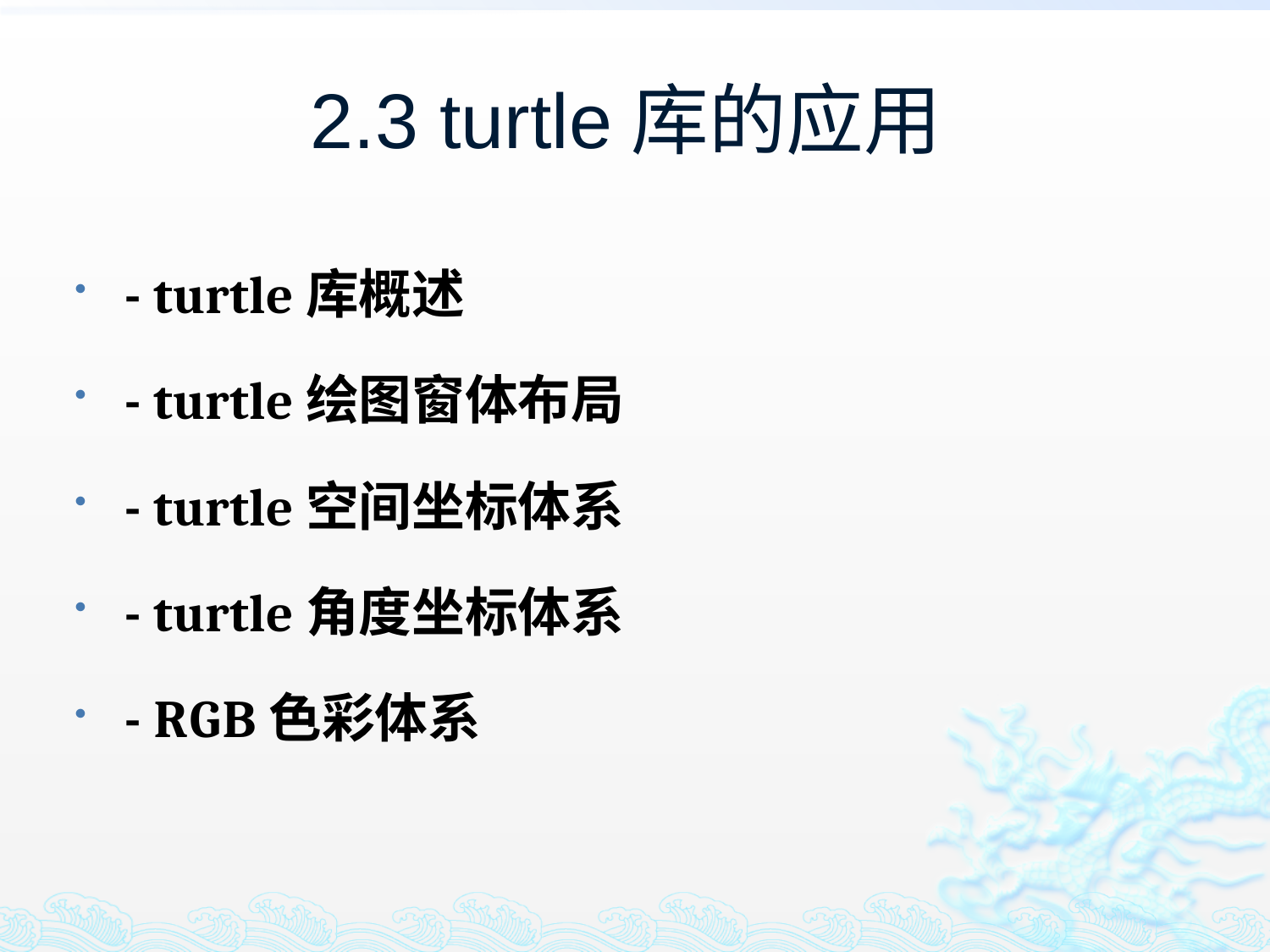

# 2.3 turtle库的应用
- turtle库概述
- turtle绘图窗体布局
- turtle空间坐标体系
- turtle角度坐标体系
- RGB色彩体系